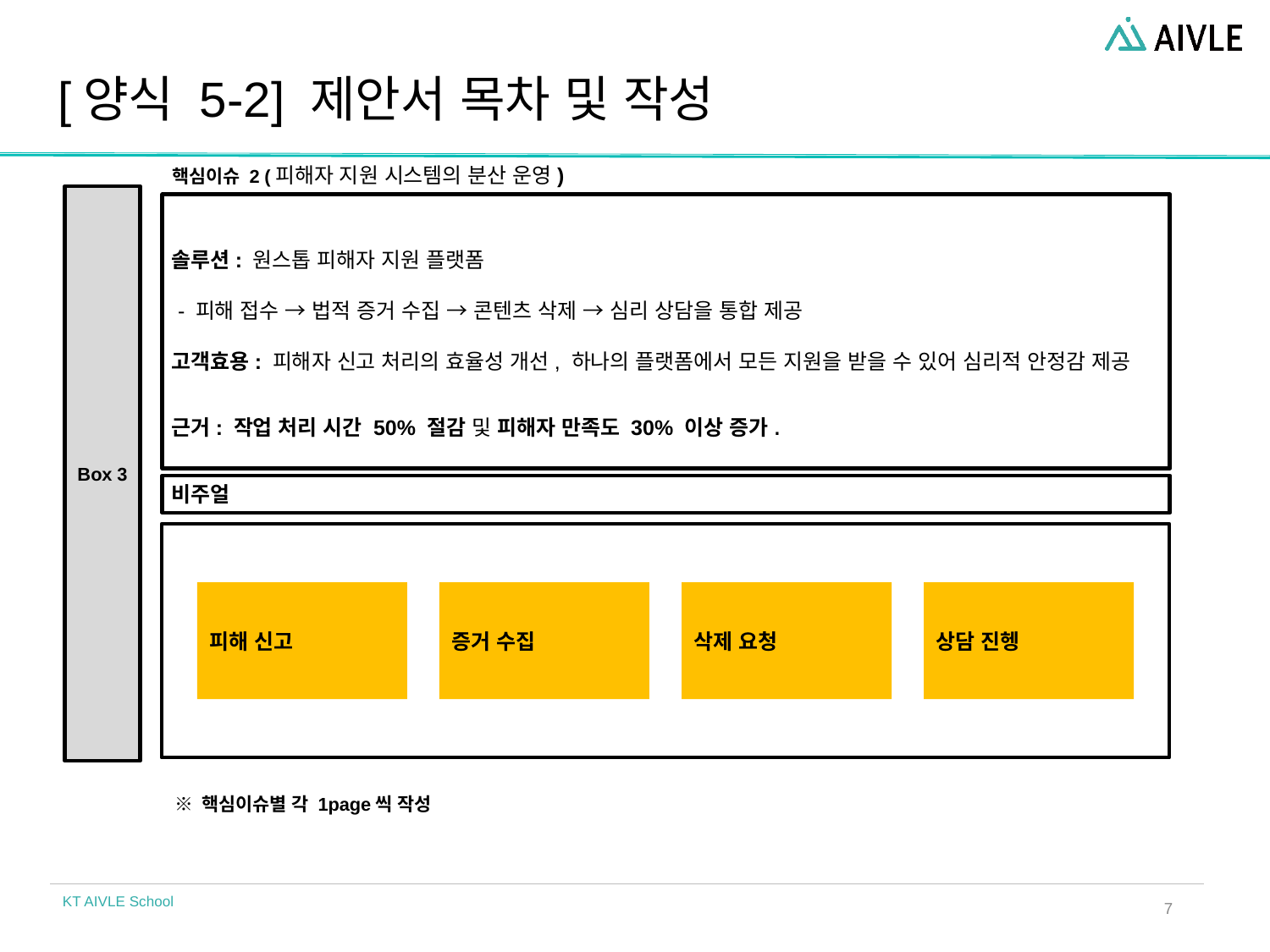

# [양식 5-2] 제안서 목차 및 작성
핵심이슈 2 (피해자 지원 시스템의 분산 운영)
Box 3
솔루션: 원스톱 피해자 지원 플랫폼
 - 피해 접수 → 법적 증거 수집 → 콘텐츠 삭제 → 심리 상담을 통합 제공
고객효용: 피해자 신고 처리의 효율성 개선, 하나의 플랫폼에서 모든 지원을 받을 수 있어 심리적 안정감 제공
근거: 작업 처리 시간 50% 절감 및 피해자 만족도 30% 이상 증가.
비주얼

피해 신고
삭제 요청
증거 수집
상담 진헹
※ 핵심이슈별 각 1page씩 작성